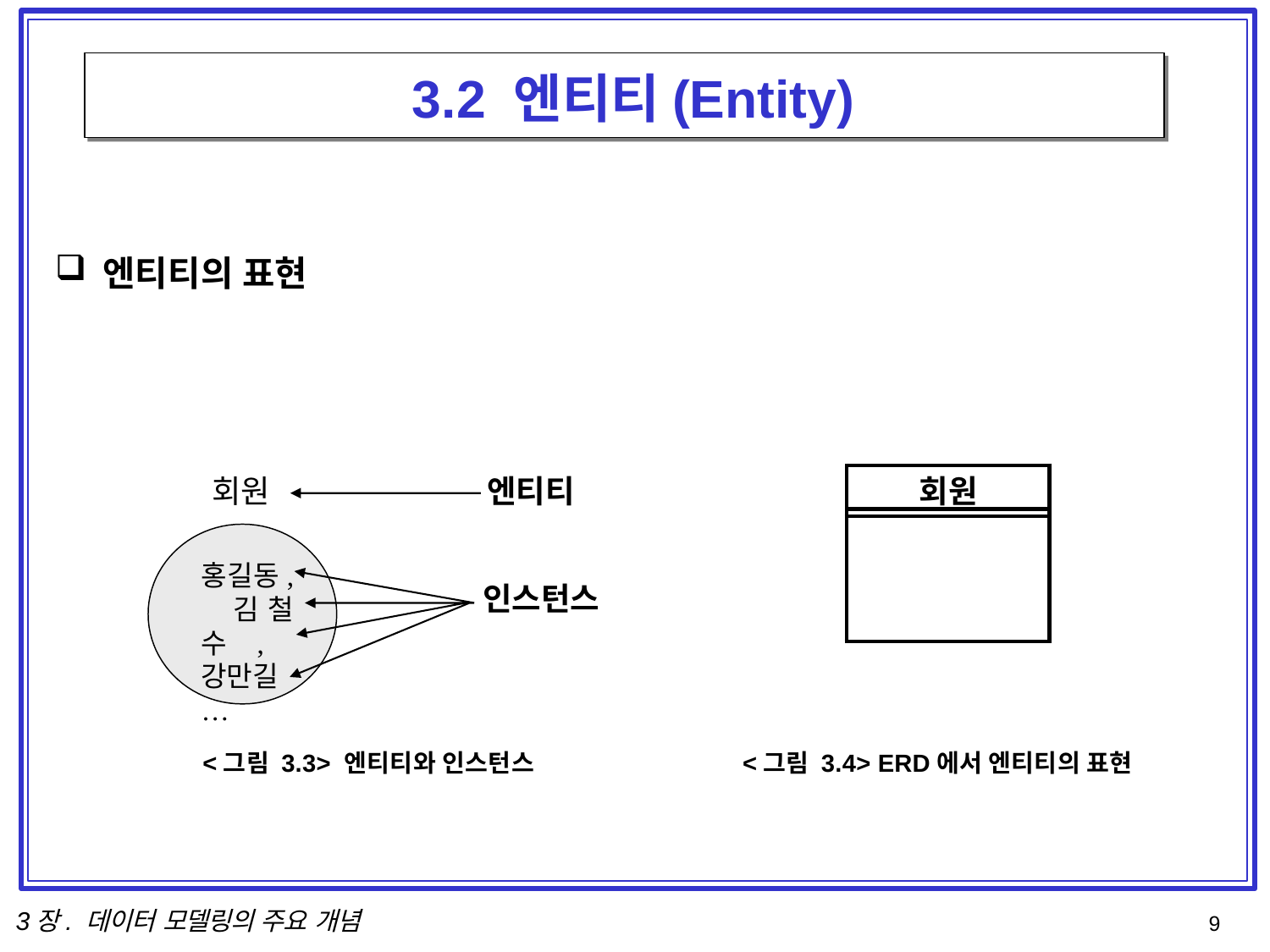

# 3.2 엔티티(Entity)
엔티티의 표현

회원
회원
엔티티

홍길동,  김철수,  강만길
…
인스턴스
<그림 3.3> 엔티티와 인스턴스
<그림 3.4> ERD에서 엔티티의 표현
3장. 데이터 모델링의 주요 개념
9